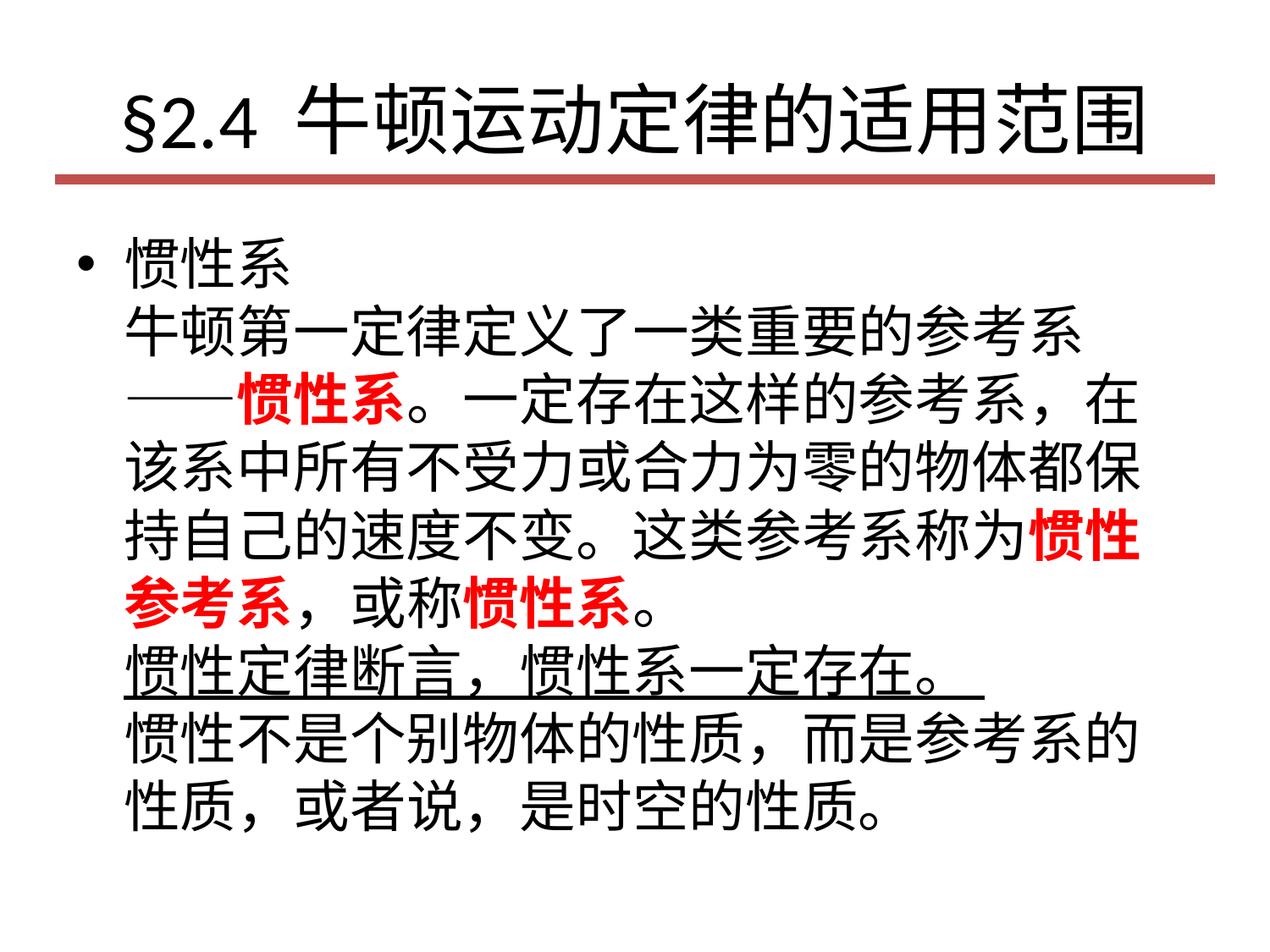

# §2.4 牛顿运动定律的适用范围
惯性系
牛顿第一定律定义了一类重要的参考系——惯性系。一定存在这样的参考系，在该系中所有不受力或合力为零的物体都保持自己的速度不变。这类参考系称为惯性参考系，或称惯性系。
惯性定律断言，惯性系一定存在。
惯性不是个别物体的性质，而是参考系的性质，或者说，是时空的性质。